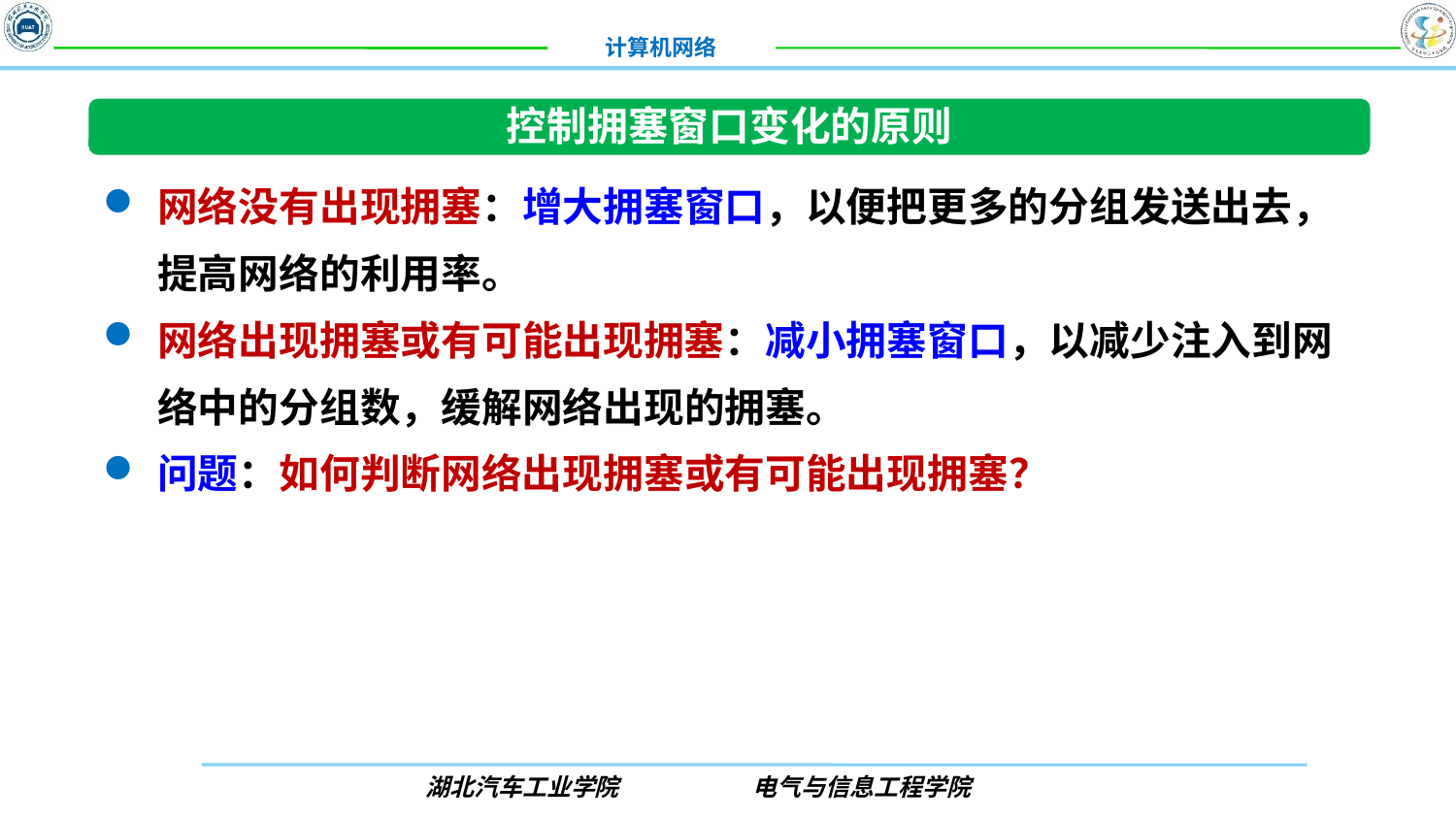

控制拥塞窗口变化的原则

网络没有出现拥塞：增大拥塞窗口，以便把更多的分组发送出去，提高网络的利用率。
网络出现拥塞或有可能出现拥塞：减小拥塞窗口，以减少注入到网络中的分组数，缓解网络出现的拥塞。
问题：如何判断网络出现拥塞或有可能出现拥塞？